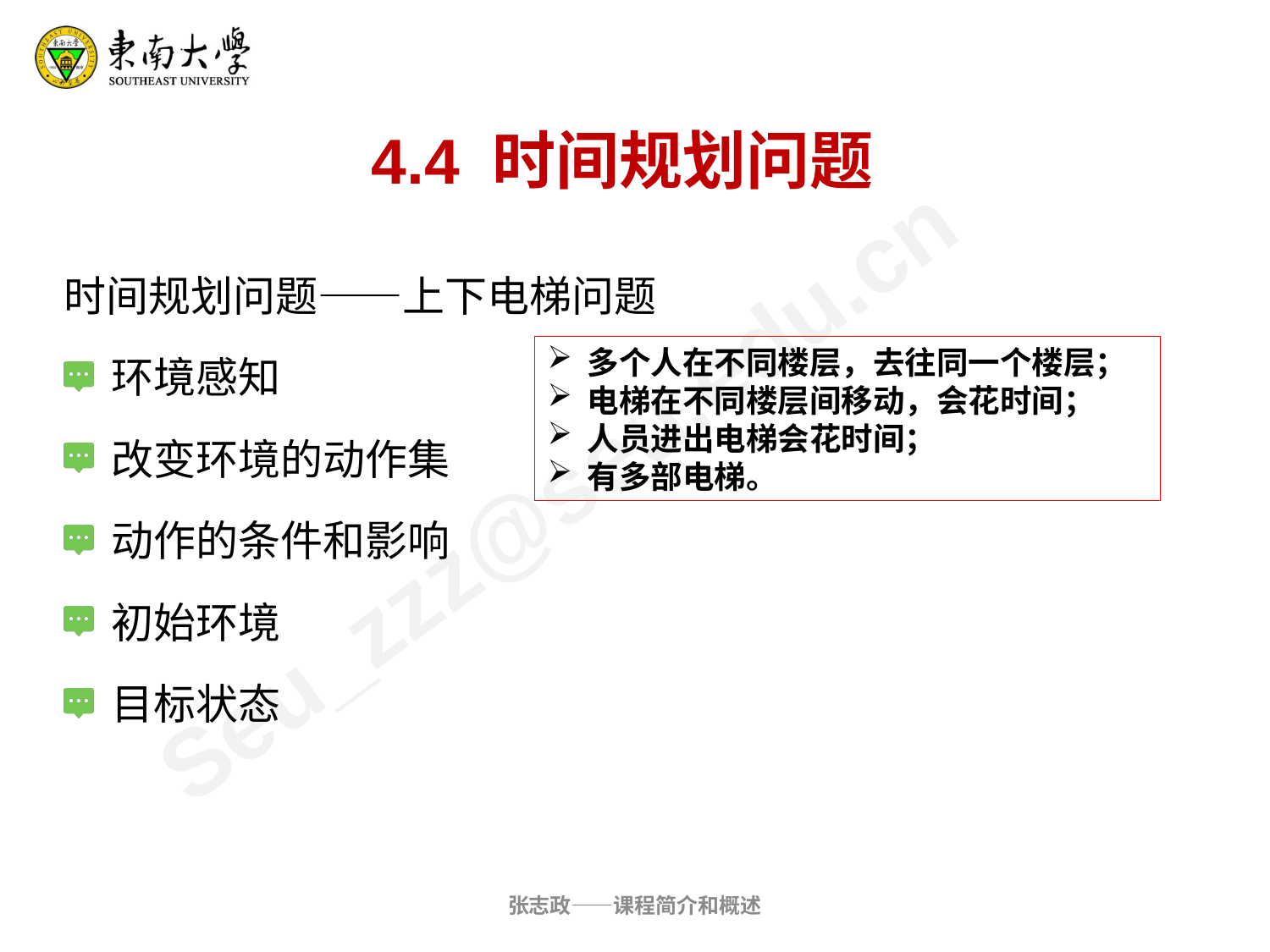

4.4 时间规划问题
时间规划问题——上下电梯问题
环境感知
改变环境的动作集
动作的条件和影响
初始环境
目标状态
多个人在不同楼层，去往同一个楼层；
电梯在不同楼层间移动，会花时间；
人员进出电梯会花时间；
有多部电梯。

张志政——课程简介和概述
42